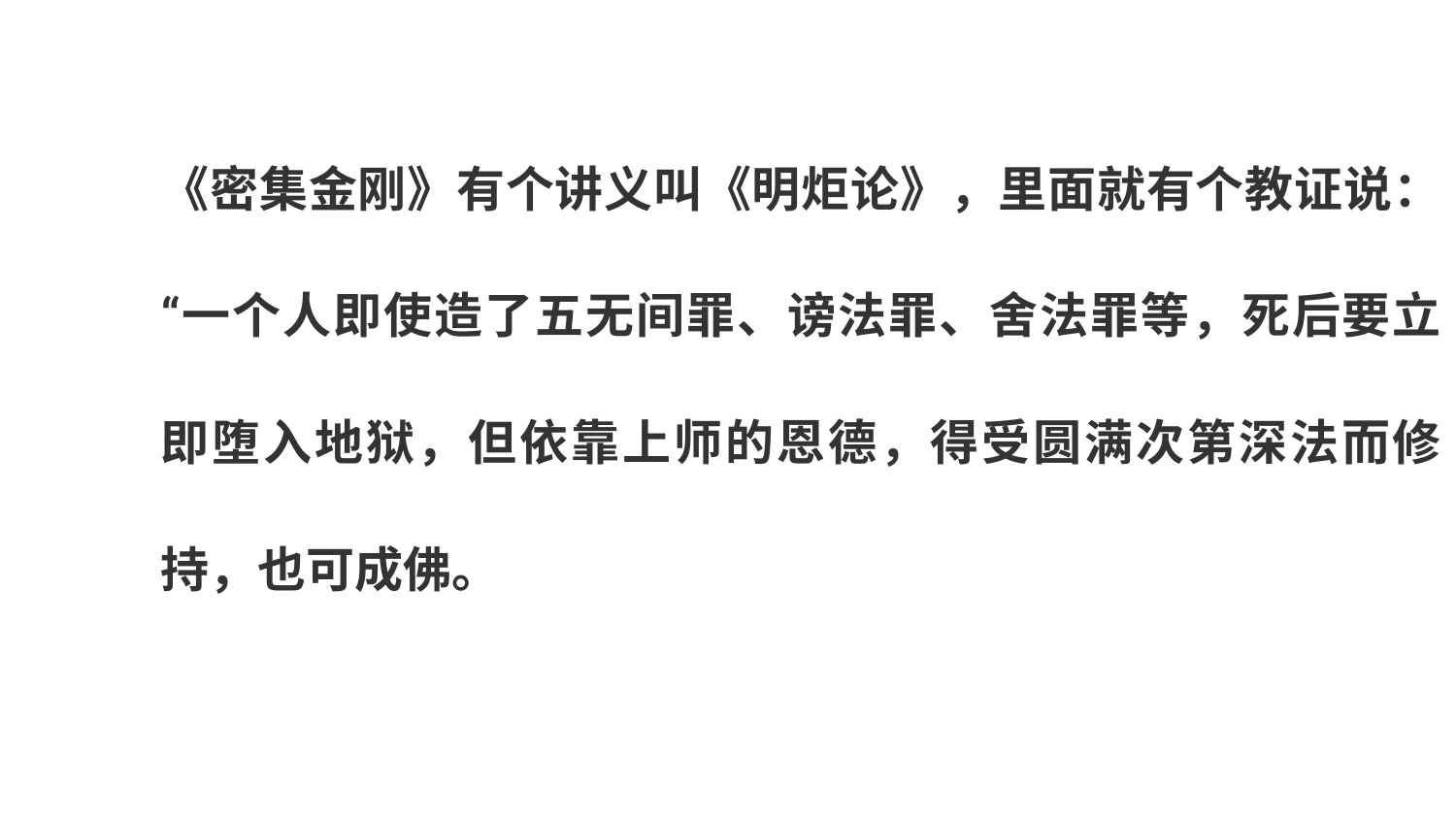

《密集金刚》有个讲义叫《明炬论》，里面就有个教证说：“一个人即使造了五无间罪、谤法罪、舍法罪等，死后要立即堕入地狱，但依靠上师的恩德，得受圆满次第深法而修持，也可成佛。